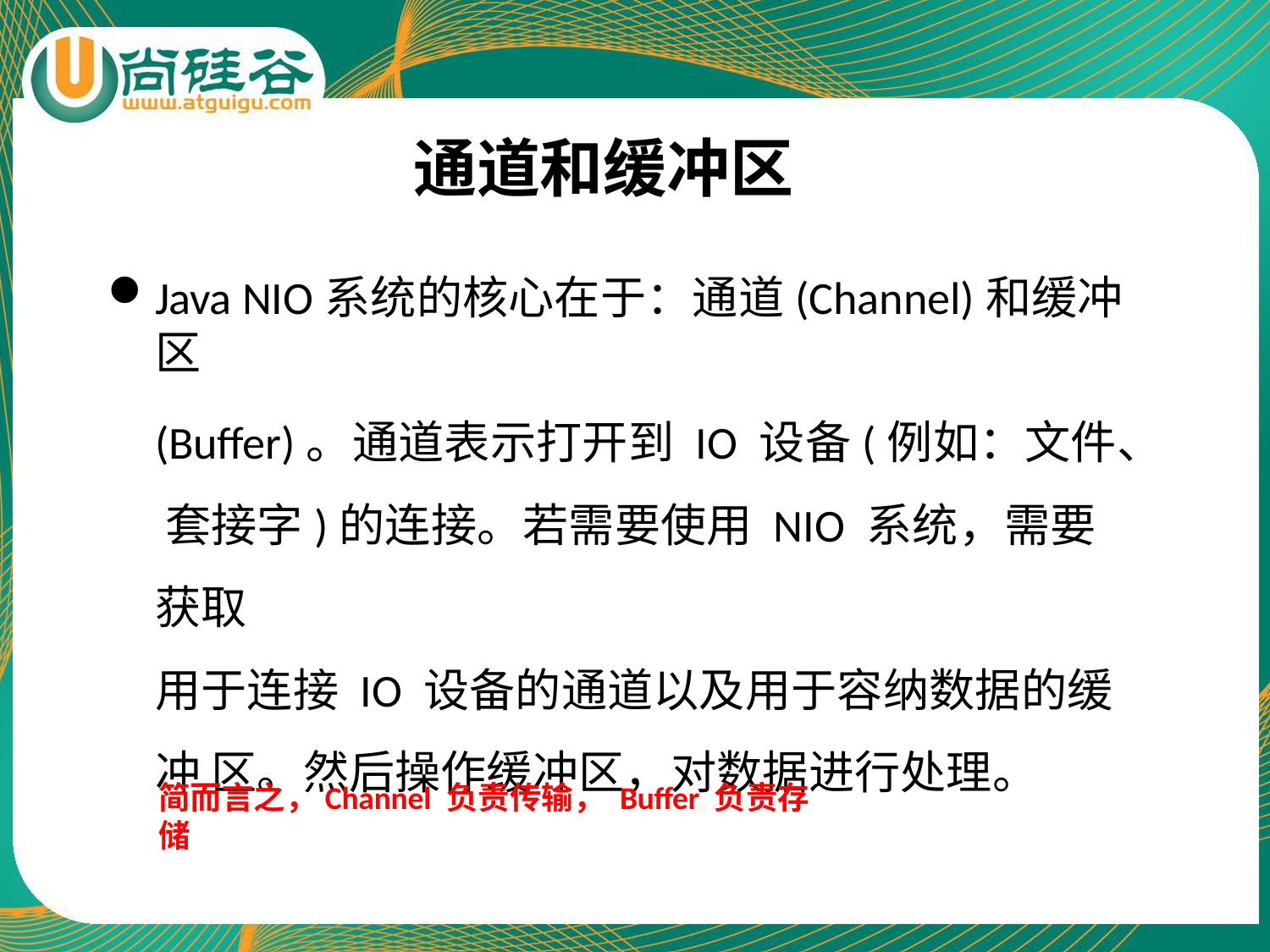

# 通道和缓冲区
Java NIO系统的核心在于：通道(Channel)和缓冲区
(Buffer)。通道表示打开到 IO 设备(例如：文件、 套接字)的连接。若需要使用NIO 系统，需要获取
用于连接 IO 设备的通道以及用于容纳数据的缓冲 区。然后操作缓冲区，对数据进行处理。
简而言之，Channel 负责传输， Buffer 负责存储